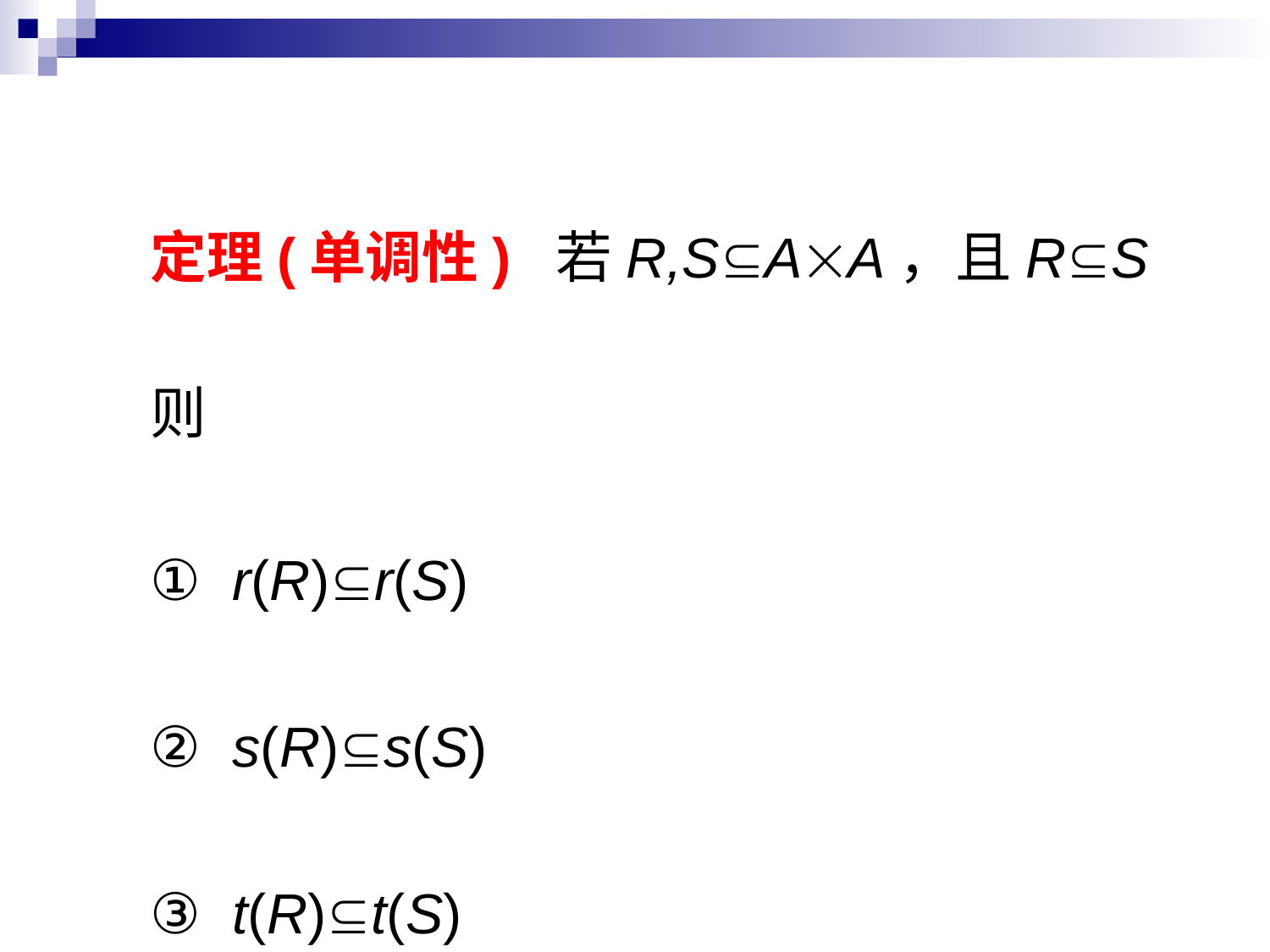

定理(单调性)  若R,S⊆A×A，且R⊆S则
①  r(R)⊆r(S)
②  s(R)⊆s(S)
③  t(R)⊆t(S)